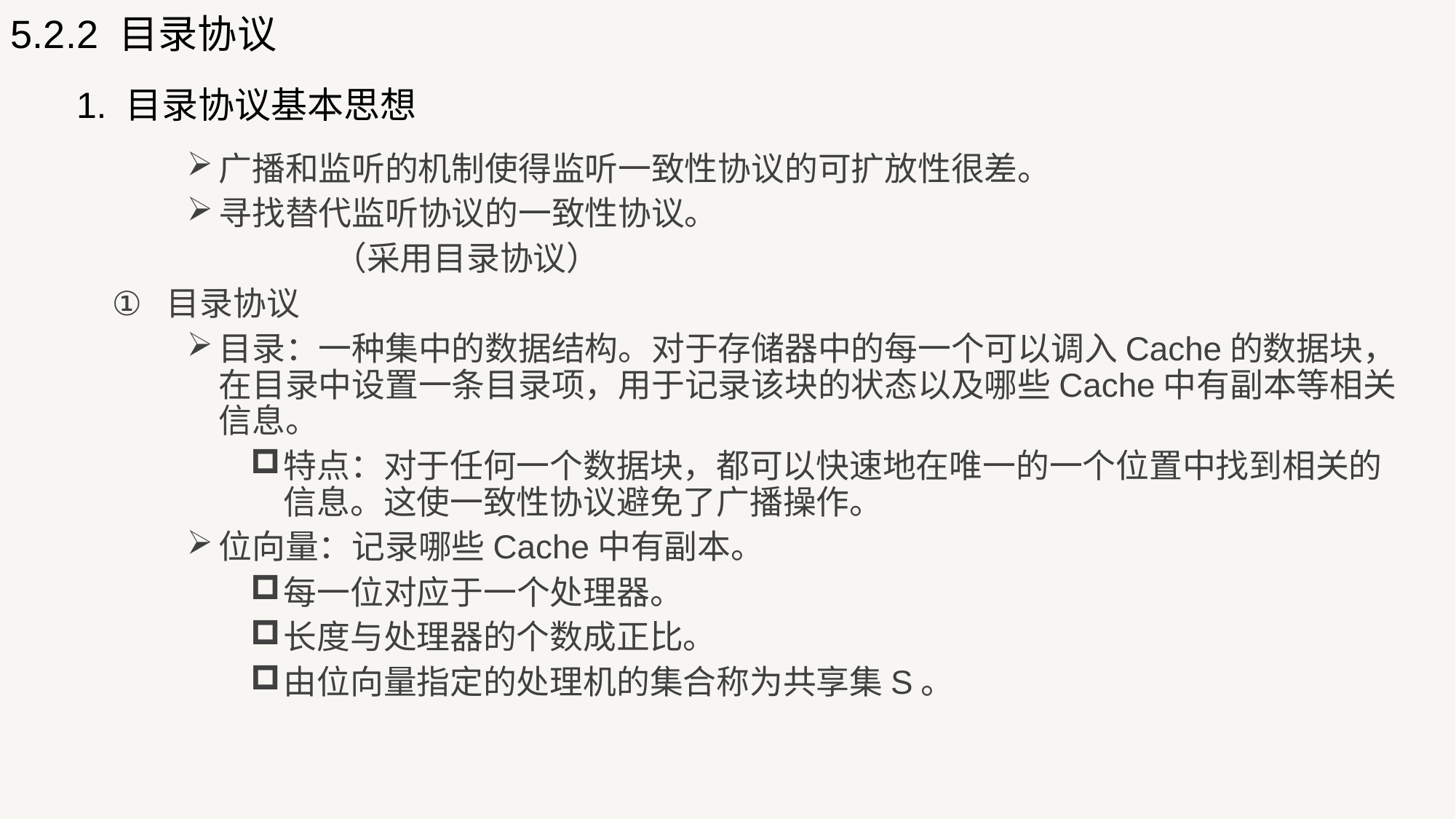

5.2.2 目录协议
1. 目录协议基本思想
广播和监听的机制使得监听一致性协议的可扩放性很差。
寻找替代监听协议的一致性协议。
              （采用目录协议）
目录协议
目录：一种集中的数据结构。对于存储器中的每一个可以调入Cache的数据块，在目录中设置一条目录项，用于记录该块的状态以及哪些Cache中有副本等相关信息。
特点：对于任何一个数据块，都可以快速地在唯一的一个位置中找到相关的信息。这使一致性协议避免了广播操作。
位向量：记录哪些Cache中有副本。
每一位对应于一个处理器。
长度与处理器的个数成正比。
由位向量指定的处理机的集合称为共享集S。